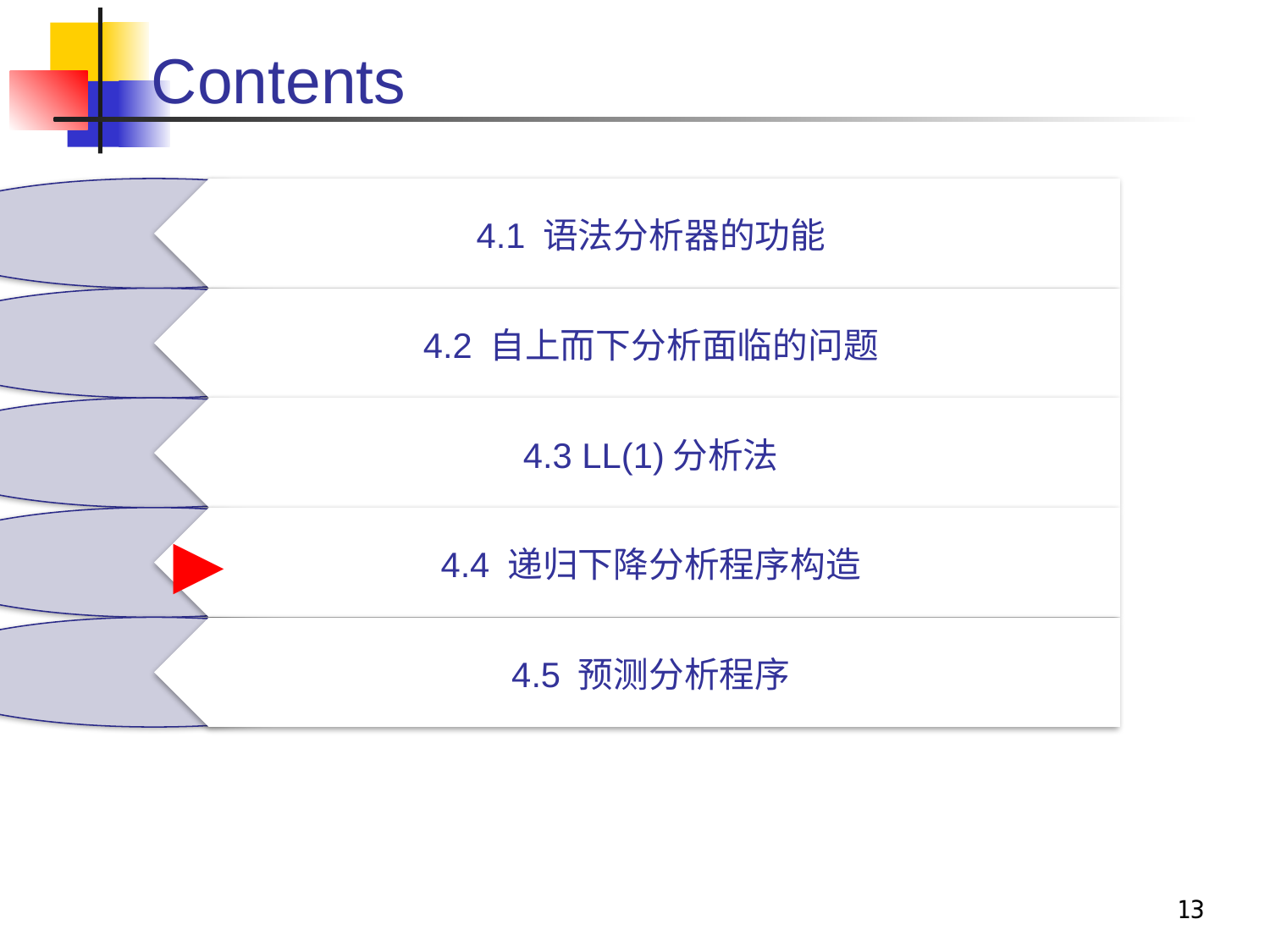

# Contents
4.1 语法分析器的功能
4.2 自上而下分析面临的问题
4.3 LL(1)分析法
4.4 递归下降分析程序构造
4.5 预测分析程序
►
13